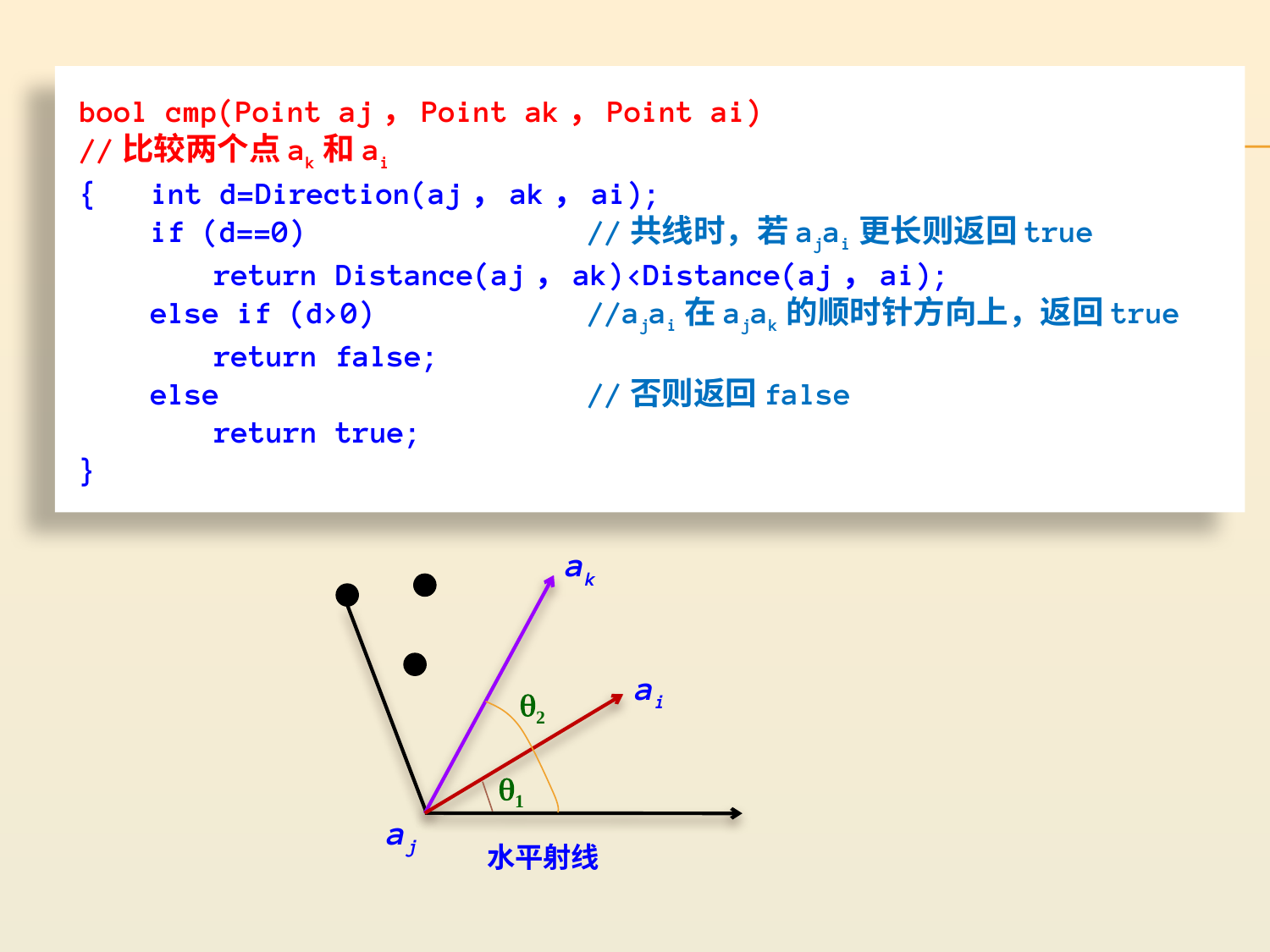

bool cmp(Point aj，Point ak，Point ai)
//比较两个点ak和ai
{　 int d=Direction(aj，ak，ai);
　　if (d==0)			//共线时，若ajai更长则返回true
　　　　return Distance(aj，ak)<Distance(aj，ai);
　　else if (d>0)		//ajai在ajak的顺时针方向上，返回true
　　　　return false;
　　else			//否则返回false
　　　　return true;
}
ak

ai
θ2

θ1
aj
水平射线